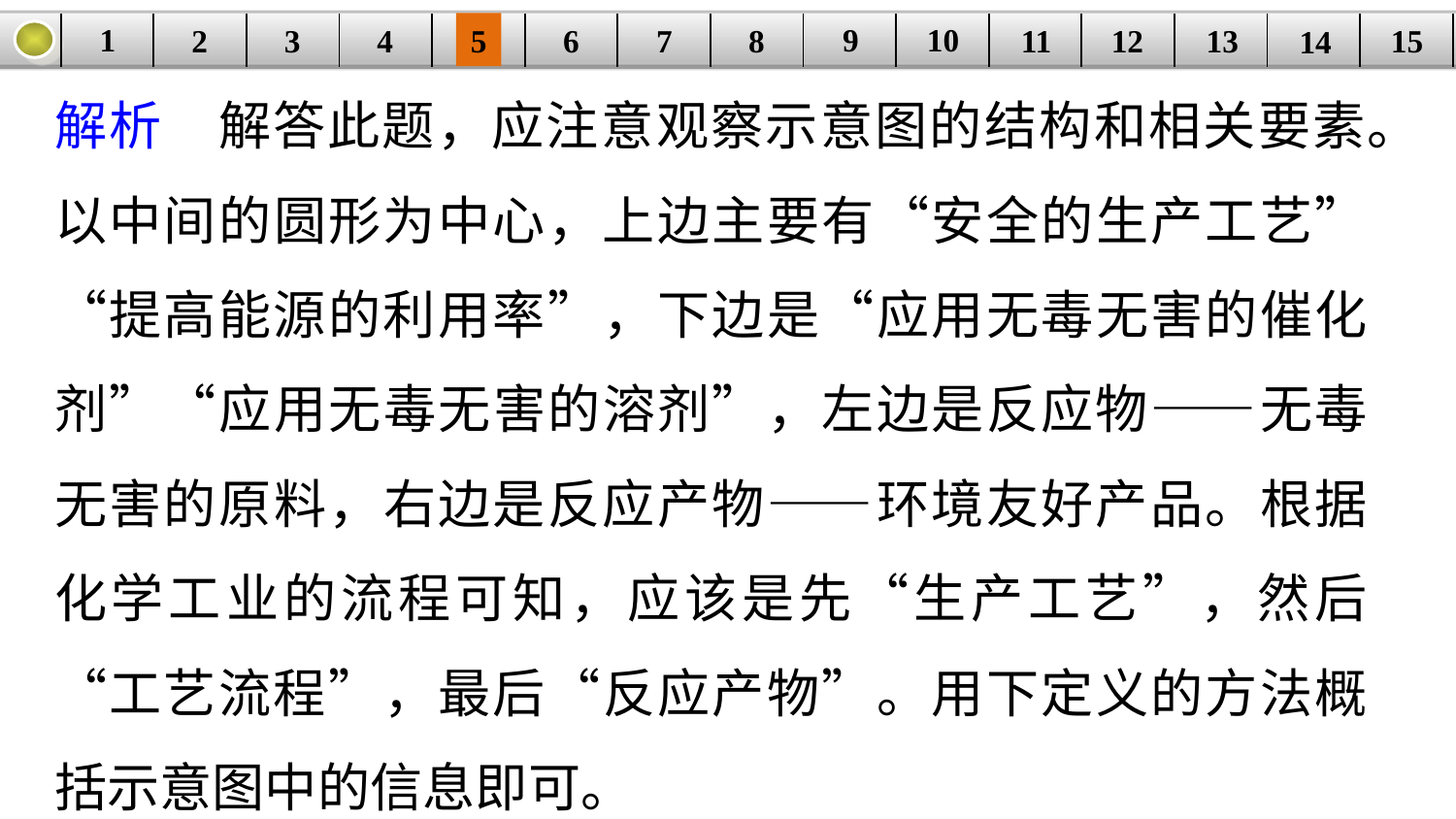

9
10
1
3
4
5
6
8
11
2
12
15
|  |  |  |  |  |  |  |  |  |  |  |  |  |  |  |
| --- | --- | --- | --- | --- | --- | --- | --- | --- | --- | --- | --- | --- | --- | --- |
7
13
14

解析　解答此题，应注意观察示意图的结构和相关要素。以中间的圆形为中心，上边主要有“安全的生产工艺”“提高能源的利用率”，下边是“应用无毒无害的催化剂”“应用无毒无害的溶剂”，左边是反应物——无毒无害的原料，右边是反应产物——环境友好产品。根据化学工业的流程可知，应该是先“生产工艺”，然后“工艺流程”，最后“反应产物”。用下定义的方法概括示意图中的信息即可。